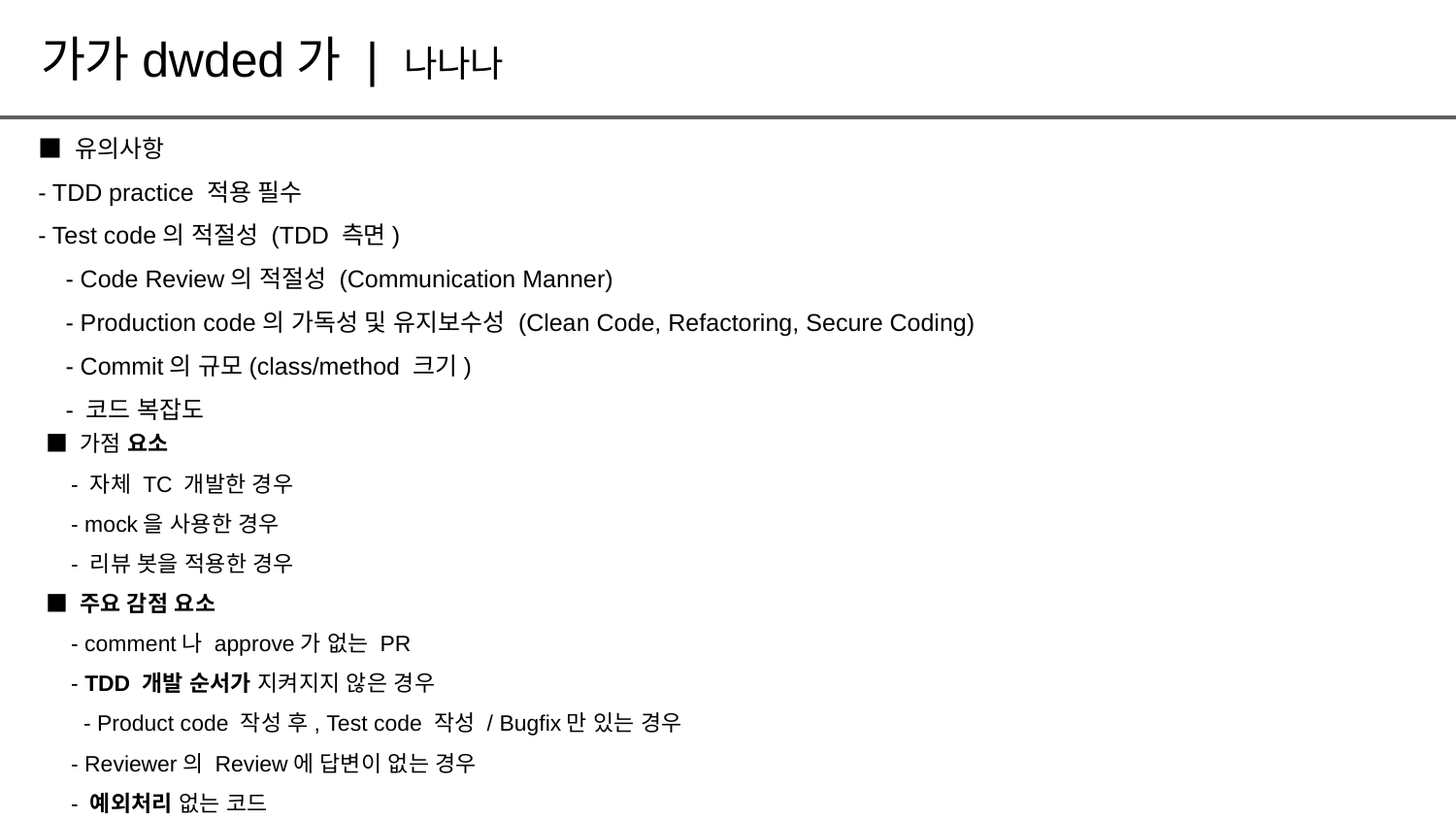

가가dwded가 | 나나나
■ 유의사항
- TDD practice 적용 필수
- Test code의 적절성 (TDD 측면)
    - Code Review의 적절성 (Communication Manner)
    - Production code의 가독성 및 유지보수성 (Clean Code, Refactoring, Secure Coding)
    - Commit의 규모(class/method 크기)
    - 코드 복잡도

■ 가점 요소
    - 자체 TC 개발한 경우
    - mock을 사용한 경우
    - 리뷰 봇을 적용한 경우
■ 주요 감점 요소
    - comment나 approve가 없는 PR
    - TDD 개발 순서가 지켜지지 않은 경우
      - Product code 작성 후, Test code 작성 / Bugfix만 있는 경우
    - Reviewer의 Review에 답변이 없는 경우
    - 예외처리 없는 코드